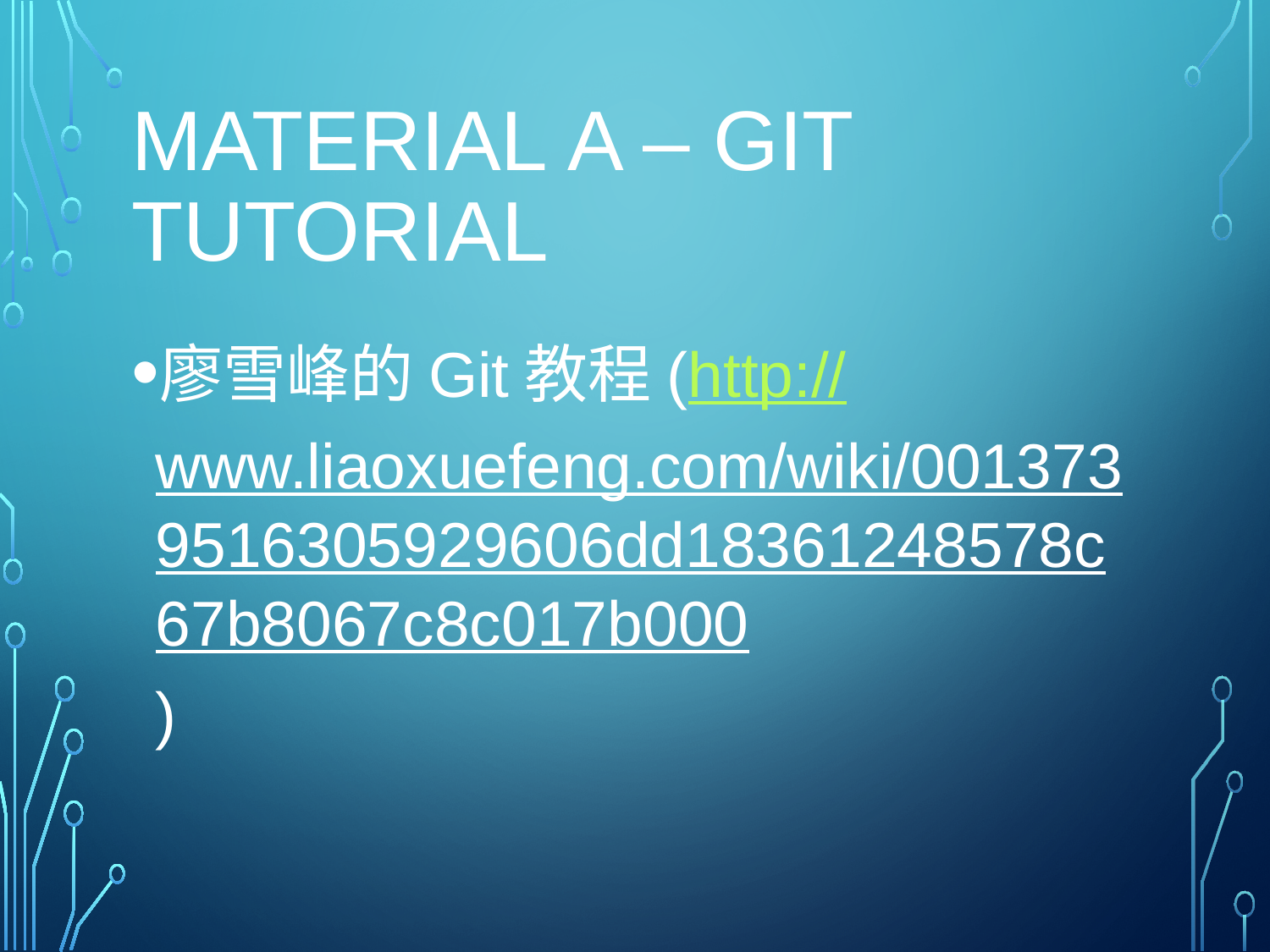

# Material a – git tutorial
廖雪峰的Git教程(http://www.liaoxuefeng.com/wiki/0013739516305929606dd18361248578c67b8067c8c017b000)